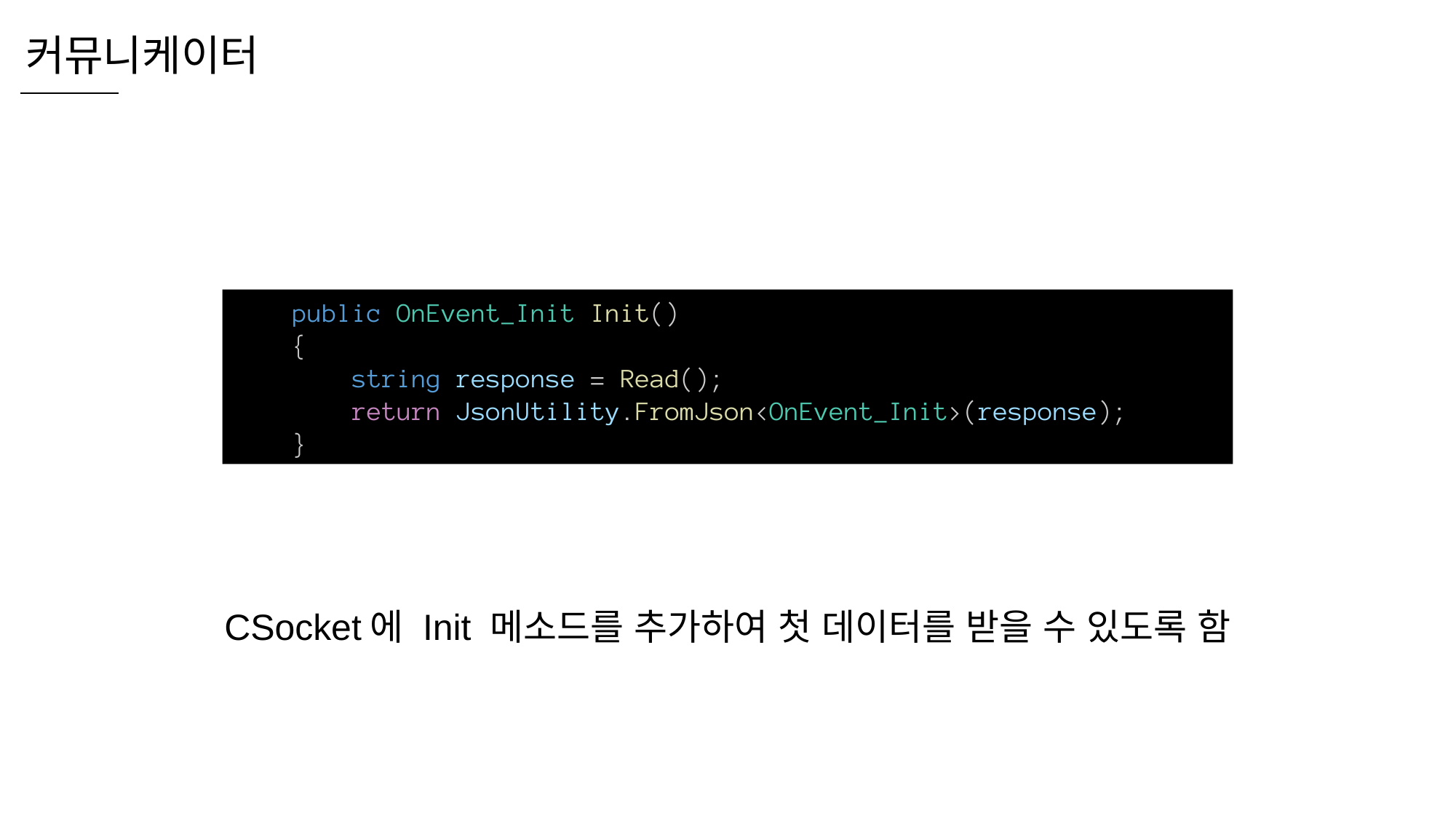

커뮤니케이터
    public OnEvent_Init Init()
    {
        string response = Read();
        return JsonUtility.FromJson<OnEvent_Init>(response);
    }
CSocket에 Init 메소드를 추가하여 첫 데이터를 받을 수 있도록 함